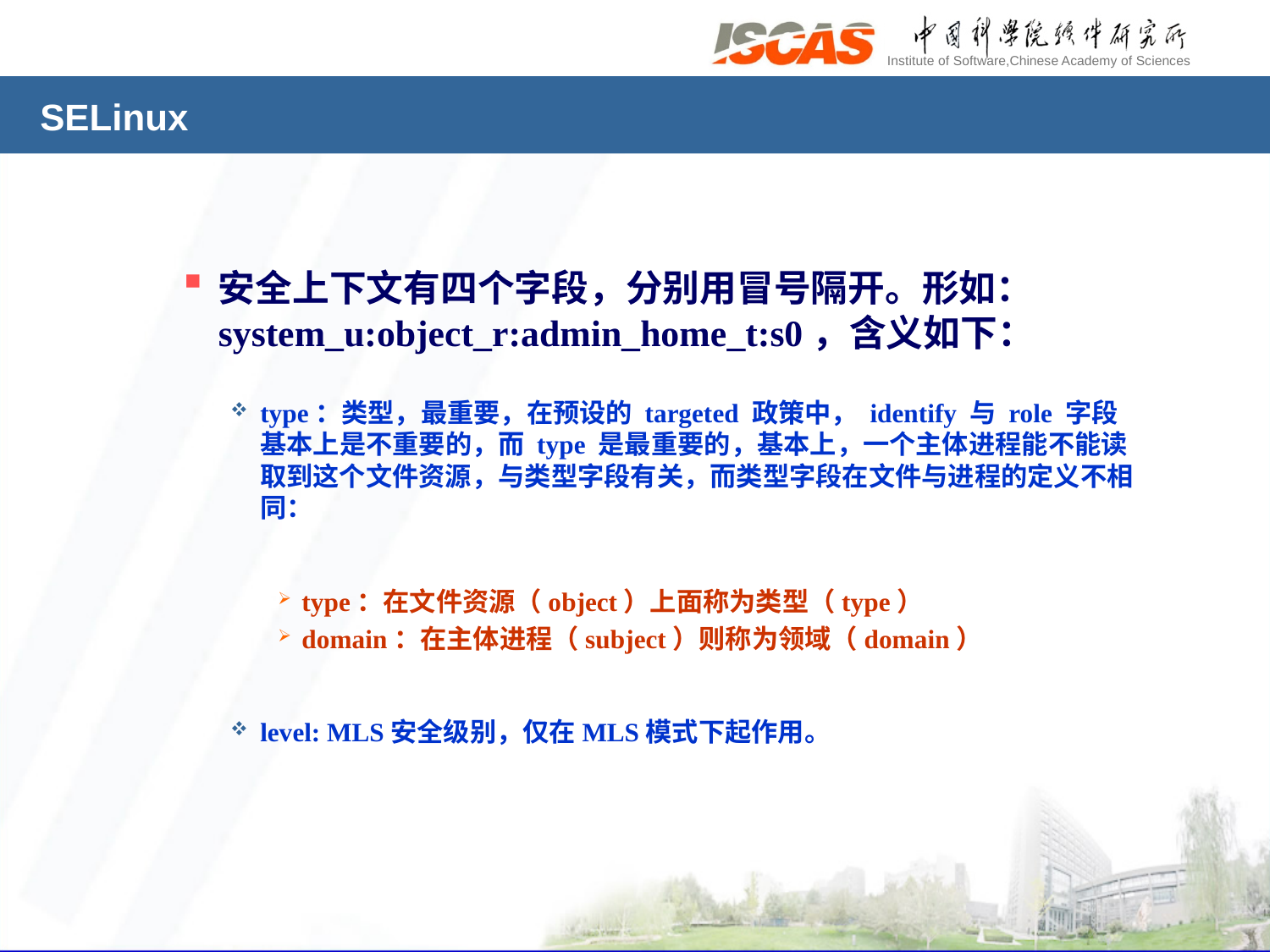

# SELinux
安全上下文有四个字段，分别用冒号隔开。形如：system_u:object_r:admin_home_t:s0，含义如下：

type：类型，最重要，在预设的 targeted 政策中， identify 与 role 字段基本上是不重要的，而 type 是最重要的，基本上，一个主体进程能不能读取到这个文件资源，与类型字段有关，而类型字段在文件与进程的定义不相同：

type：在文件资源（object）上面称为类型（type）
domain：在主体进程（subject）则称为领域（domain）

level: MLS安全级别，仅在MLS模式下起作用。